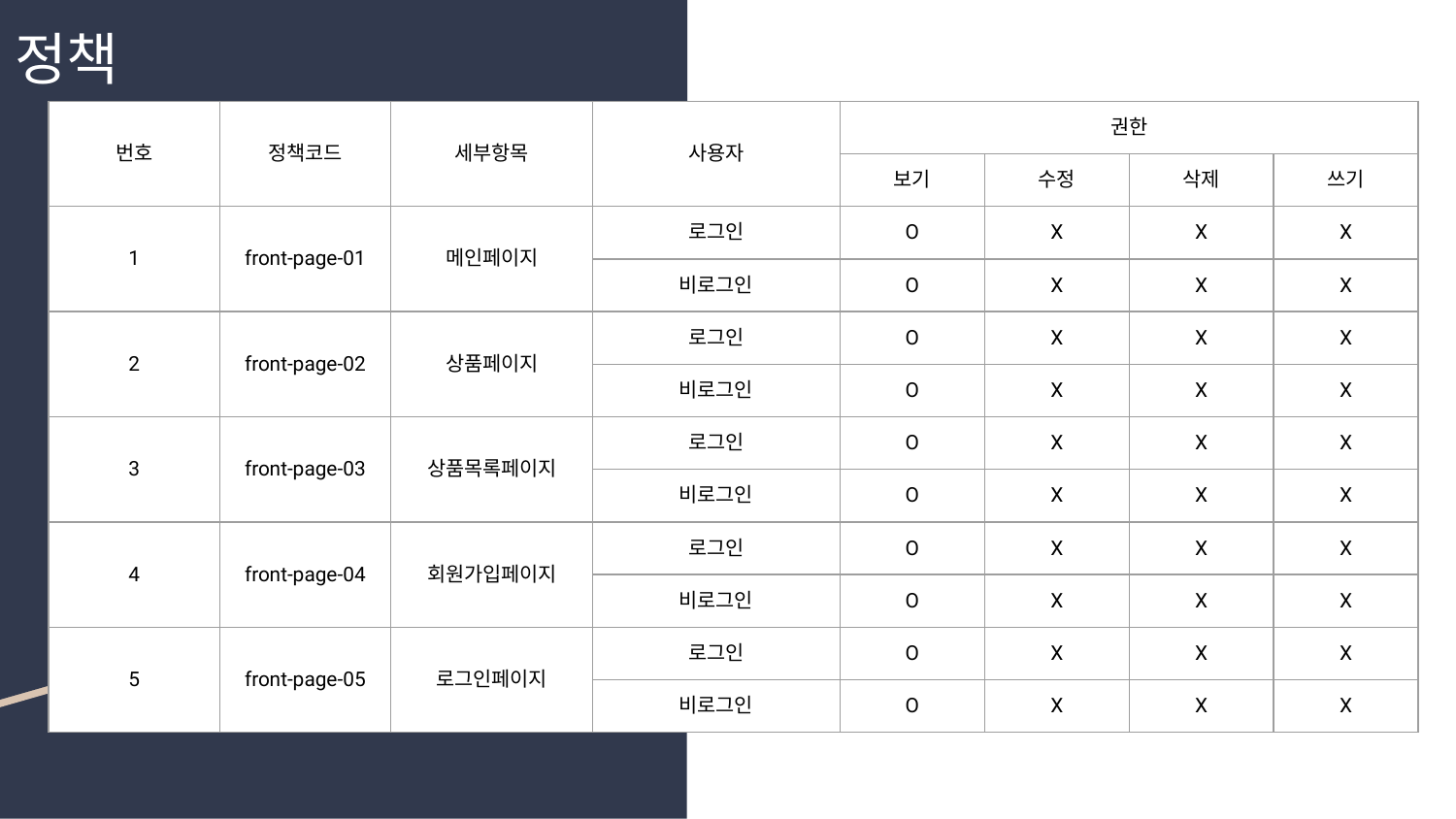

# 정책
| 번호 | 정책코드 | 세부항목 | 사용자 | 권한 |  |  |  |
| --- | --- | --- | --- | --- | --- | --- | --- |
|  |  |  |  | 보기 | 수정 | 삭제 | 쓰기 |
| 1 | front-page-01 | 메인페이지 | 로그인 | O | X | X | X |
|  |  |  | 비로그인 | O | X | X | X |
| 2 | front-page-02 | 상품페이지 | 로그인 | O | X | X | X |
|  |  |  | 비로그인 | O | X | X | X |
| 3 | front-page-03 | 상품목록페이지 | 로그인 | O | X | X | X |
|  |  |  | 비로그인 | O | X | X | X |
| 4 | front-page-04 | 회원가입페이지 | 로그인 | O | X | X | X |
|  |  |  | 비로그인 | O | X | X | X |
| 5 | front-page-05 | 로그인페이지 | 로그인 | O | X | X | X |
|  |  |  | 비로그인 | O | X | X | X |